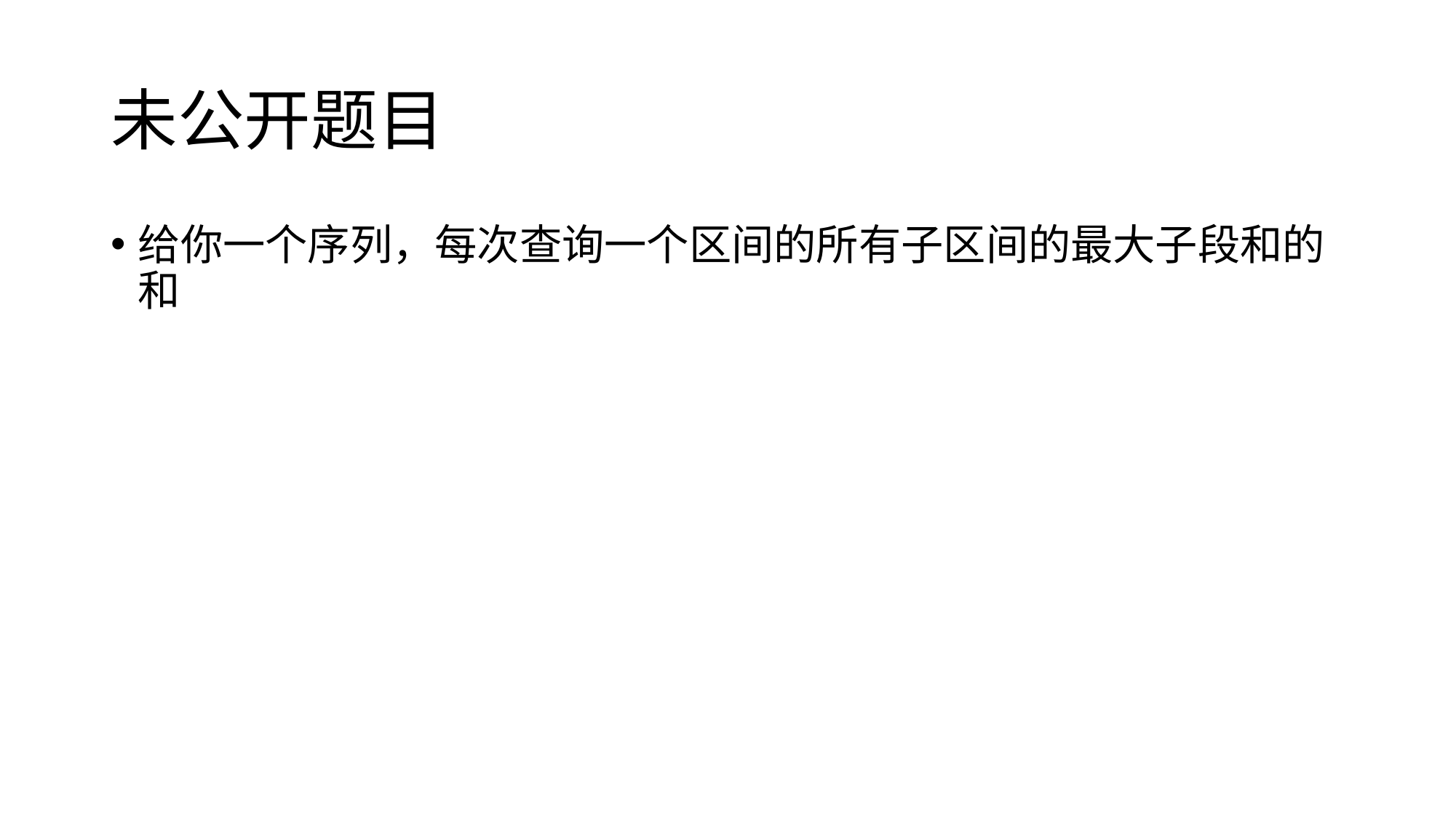

# 未公开题目
给你一个序列，每次查询一个区间的所有子区间的最大子段和的和